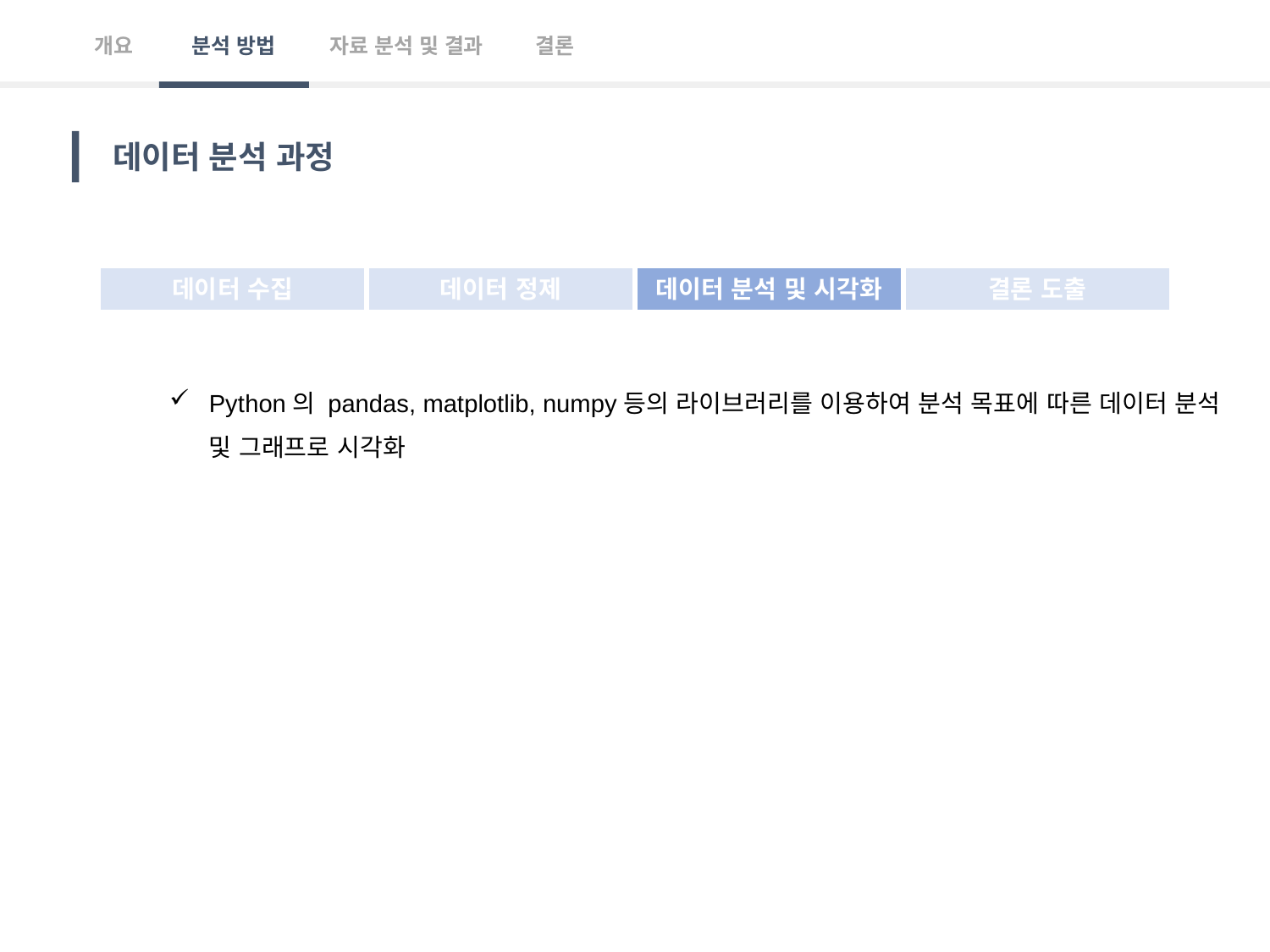

개요
분석 방법
자료 분석 및 결과
결론

데이터 분석 과정
데이터 수집
데이터 정제
데이터 분석 및 시각화
결론 도출
Python의 pandas, matplotlib, numpy등의 라이브러리를 이용하여 분석 목표에 따른 데이터 분석 및 그래프로 시각화